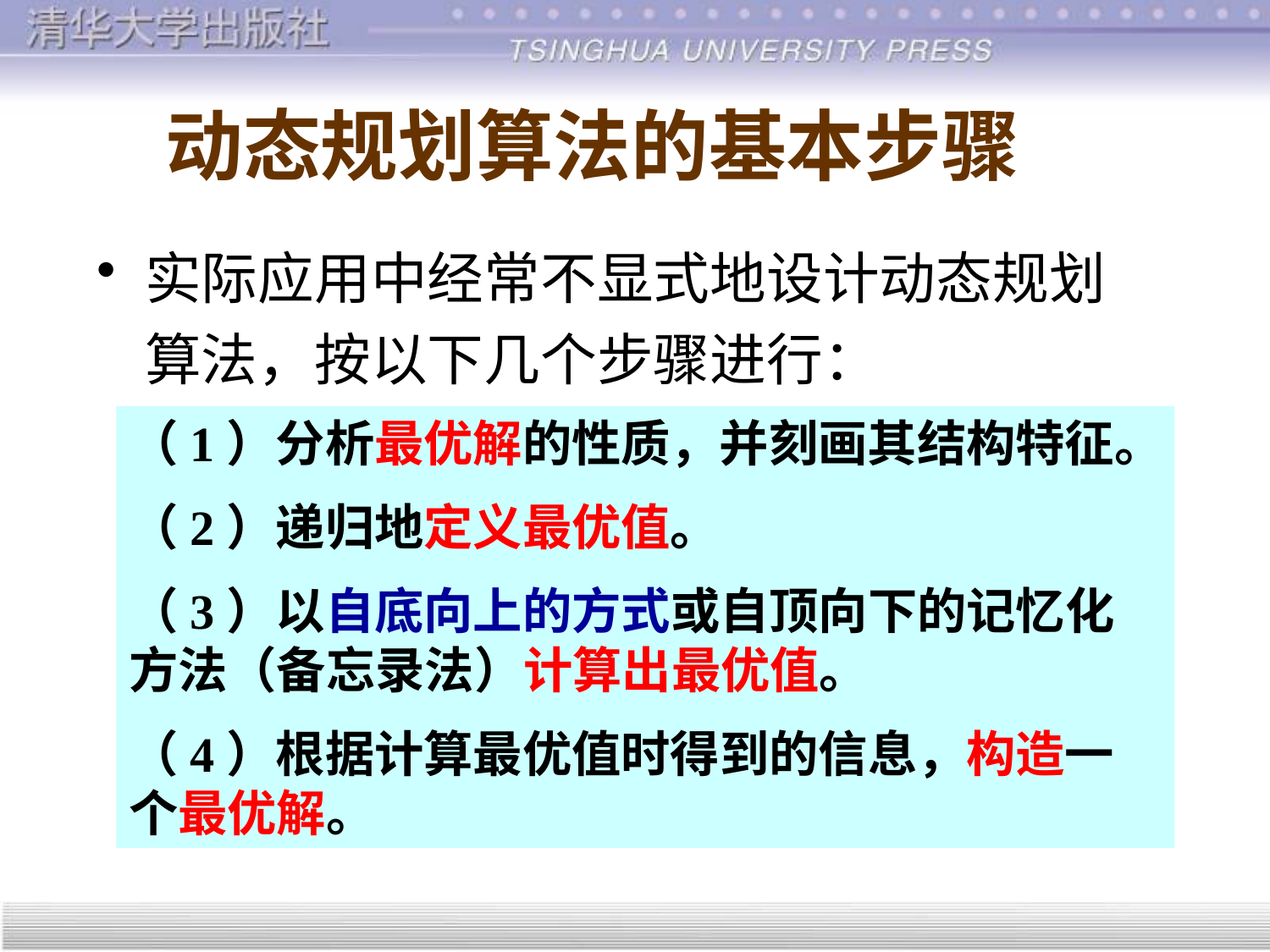

# 动态规划算法的基本步骤
实际应用中经常不显式地设计动态规划算法，按以下几个步骤进行：
（1）分析最优解的性质，并刻画其结构特征。
（2）递归地定义最优值。
（3）以自底向上的方式或自顶向下的记忆化方法（备忘录法）计算出最优值。
（4）根据计算最优值时得到的信息，构造一个最优解。
16